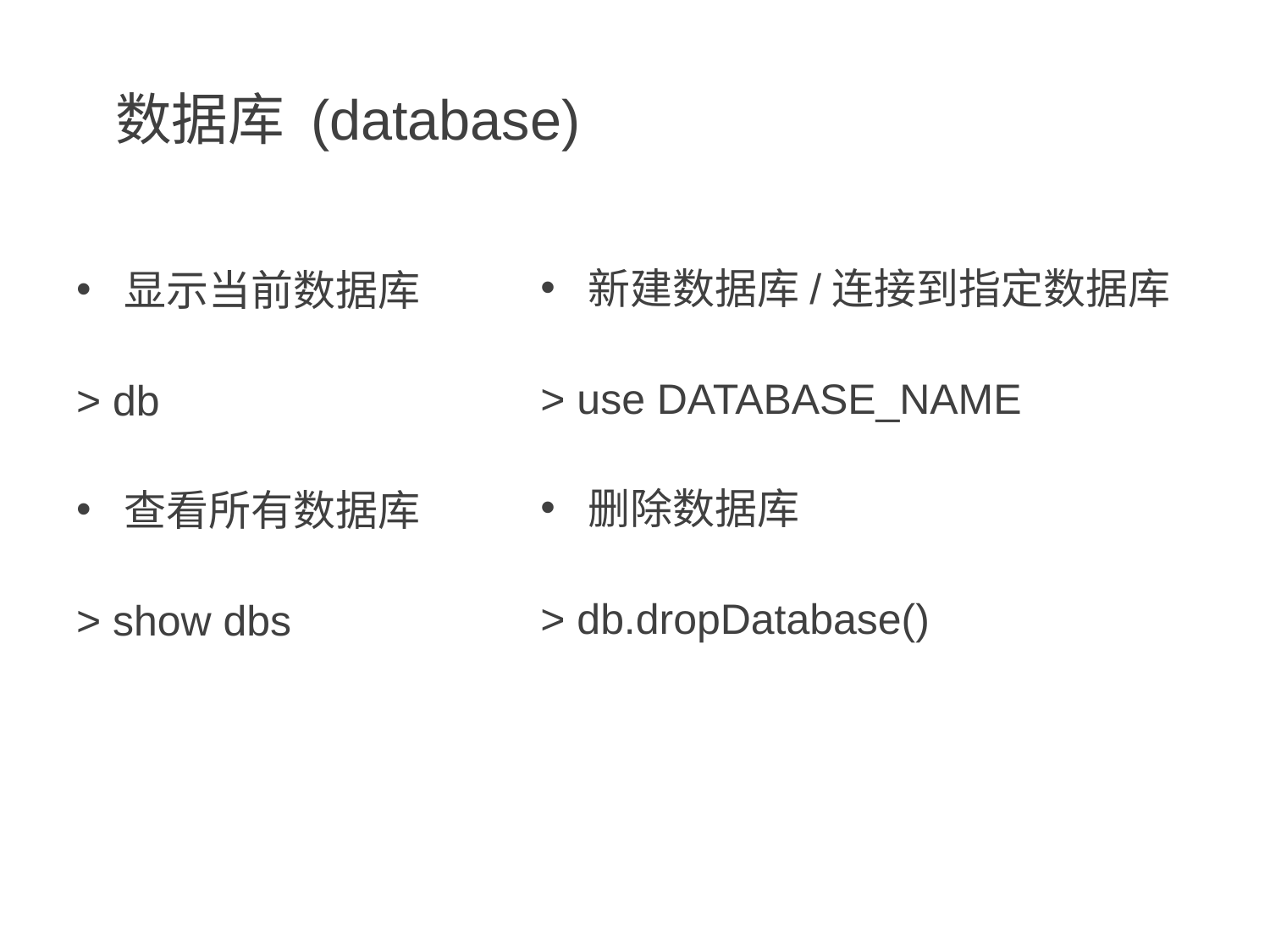

# 数据库 (database)
新建数据库/连接到指定数据库
> use DATABASE_NAME
删除数据库
> db.dropDatabase()
显示当前数据库
> db
查看所有数据库
> show dbs